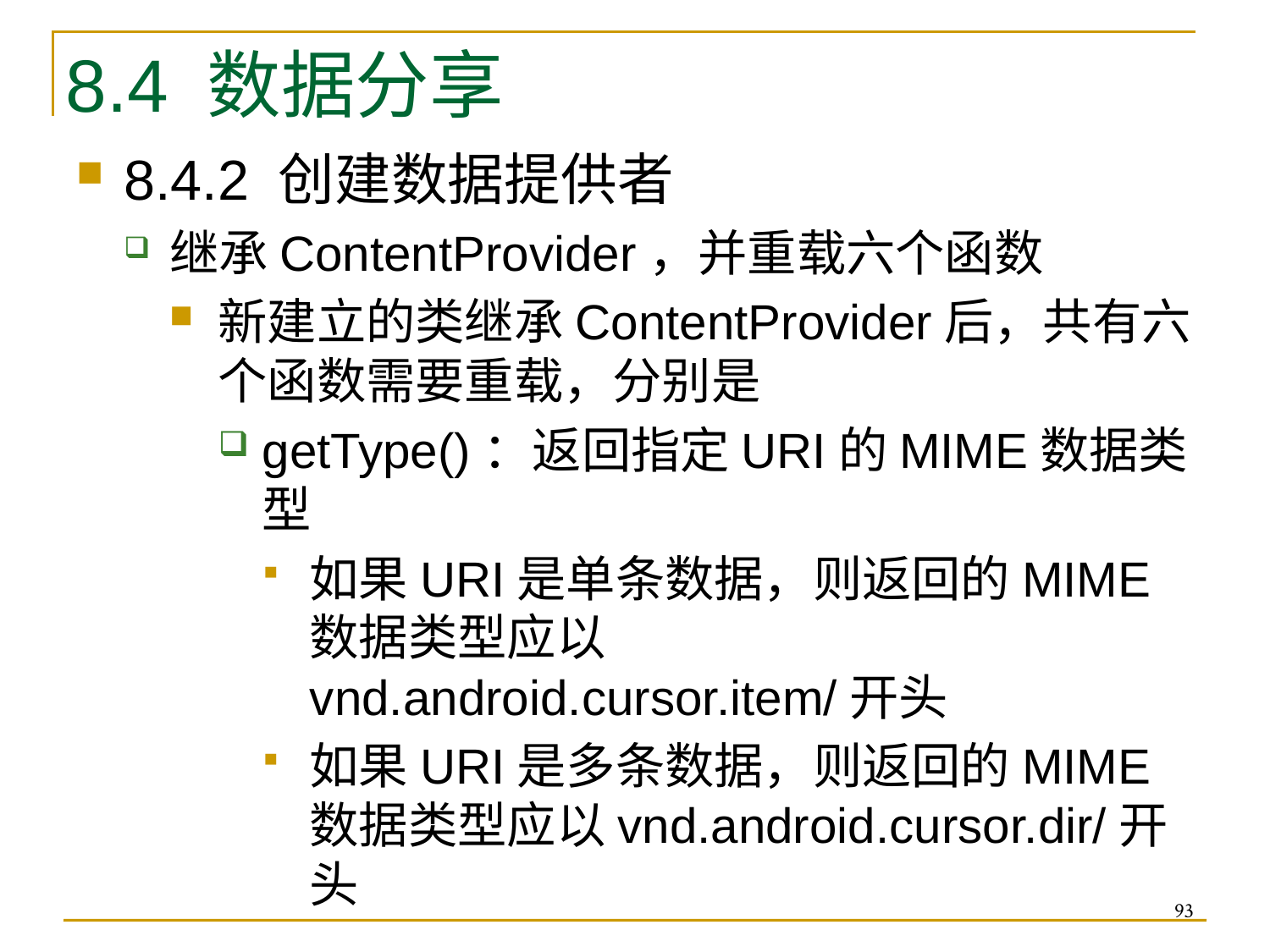

# 8.4 数据分享
8.4.2 创建数据提供者
继承ContentProvider，并重载六个函数
新建立的类继承ContentProvider后，共有六个函数需要重载，分别是
getType()：返回指定URI的MIME数据类型
如果URI是单条数据，则返回的MIME数据类型应以vnd.android.cursor.item/开头
如果URI是多条数据，则返回的MIME数据类型应以vnd.android.cursor.dir/开头
93